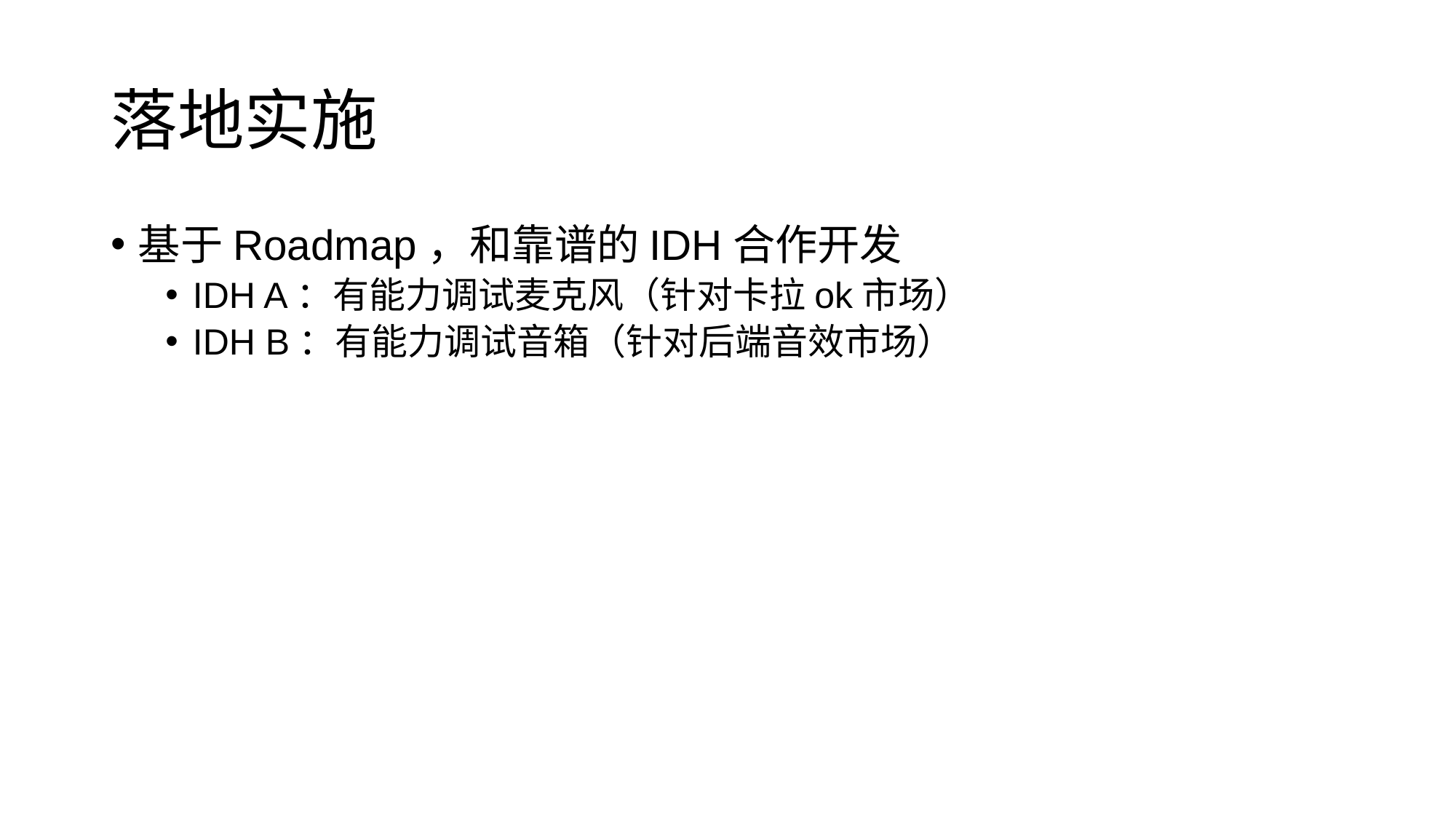

# 落地实施
基于Roadmap，和靠谱的IDH合作开发
IDH A：有能力调试麦克风（针对卡拉ok市场）
IDH B：有能力调试音箱（针对后端音效市场）